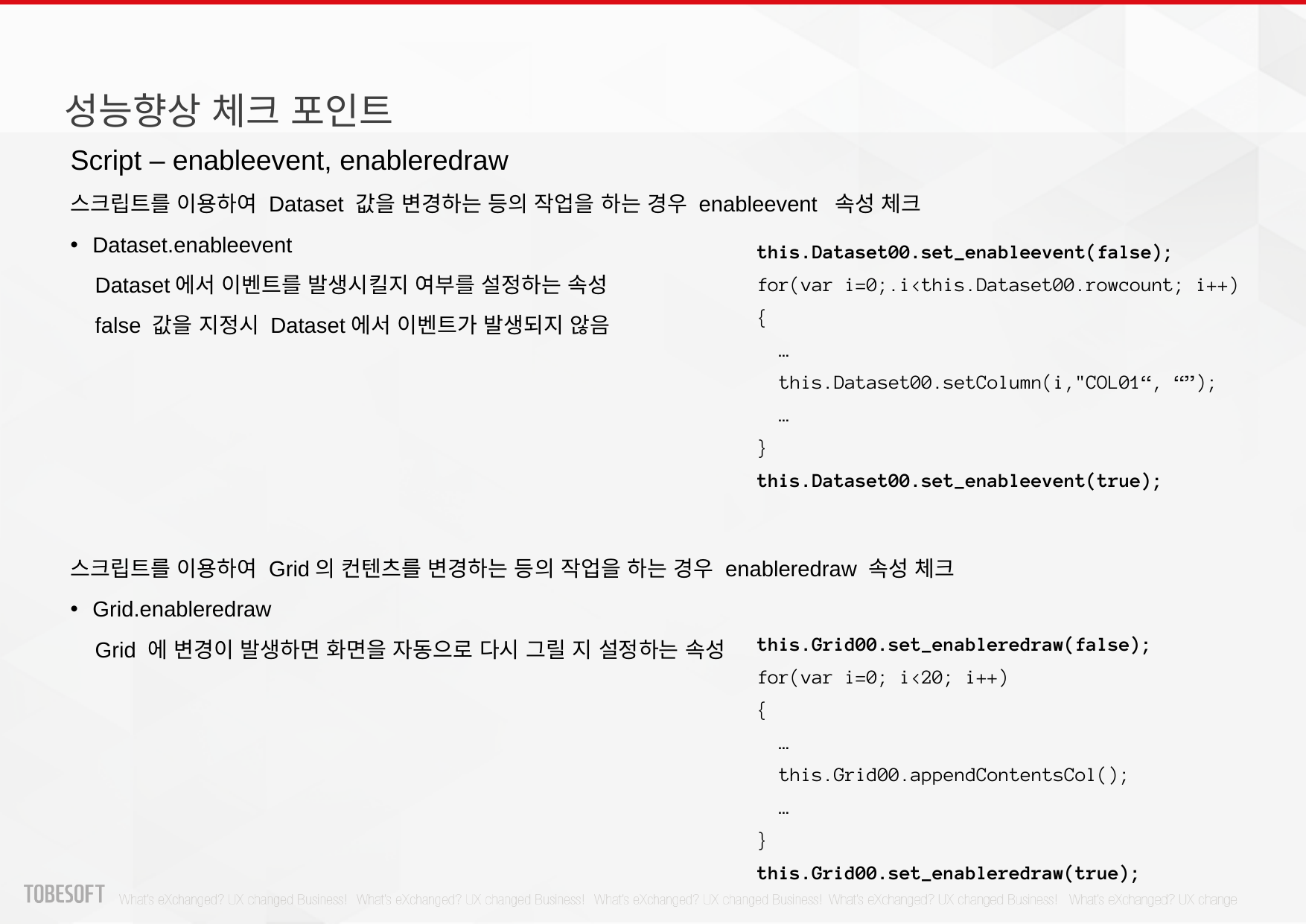

성능향상 체크 포인트
Script – enableevent, enableredraw
스크립트를 이용하여 Dataset 값을 변경하는 등의 작업을 하는 경우 enableevent  속성 체크
Dataset.enableevent
    Dataset에서 이벤트를 발생시킬지 여부를 설정하는 속성
    false 값을 지정시 Dataset에서 이벤트가 발생되지 않음

스크립트를 이용하여 Grid의 컨텐츠를 변경하는 등의 작업을 하는 경우 enableredraw 속성 체크
Grid.enableredraw
    Grid 에 변경이 발생하면 화면을 자동으로 다시 그릴 지 설정하는 속성
this.Dataset00.set_enableevent(false);
for(var i=0;.i<this.Dataset00.rowcount; i++)
{
  …
  this.Dataset00.setColumn(i,"COL01“, “”);
  …
}
this.Dataset00.set_enableevent(true);
this.Grid00.set_enableredraw(false);
for(var i=0; i<20; i++)
{
  …
  this.Grid00.appendContentsCol();
  …
}
this.Grid00.set_enableredraw(true);